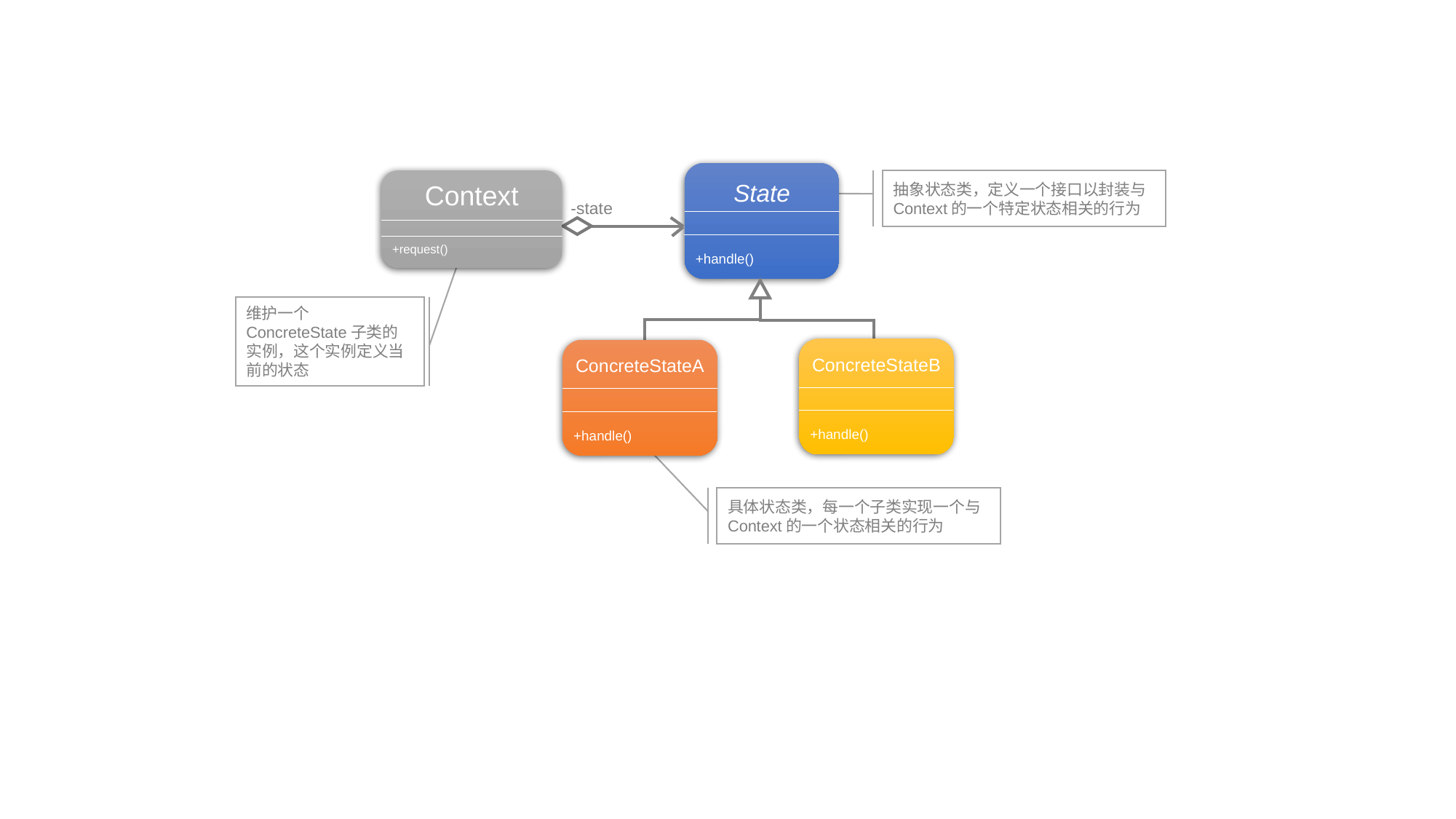

State
+handle()
抽象状态类，定义一个接口以封装与Context的一个特定状态相关的行为

Context
+request()
-state

维护一个ConcreteState子类的实例，这个实例定义当前的状态

ConcreteStateB
+handle()

ConcreteStateA
+handle()
具体状态类，每一个子类实现一个与Context的一个状态相关的行为